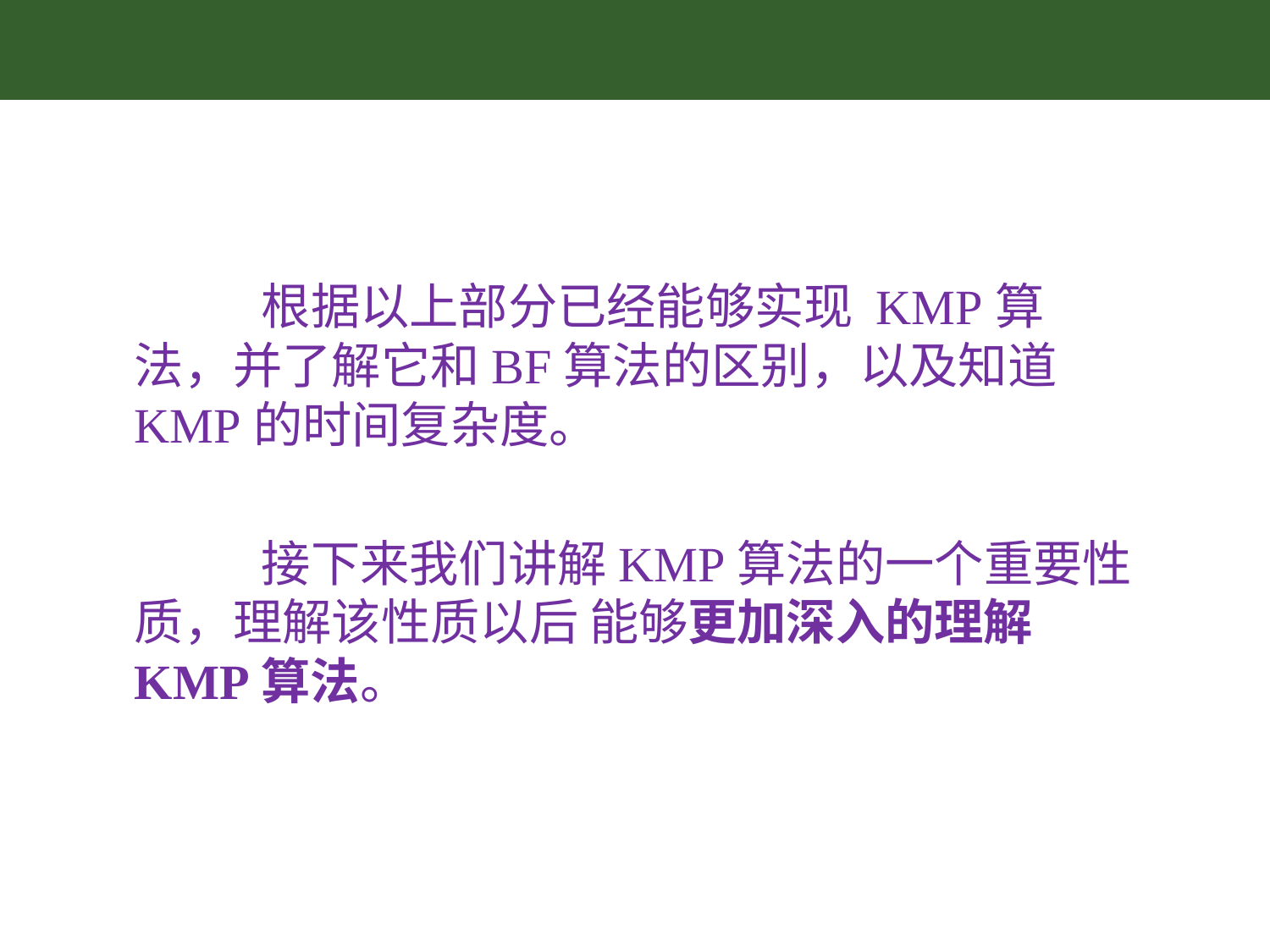

根据以上部分已经能够实现 KMP算法，并了解它和BF算法的区别，以及知道KMP的时间复杂度。
	接下来我们讲解KMP算法的一个重要性质，理解该性质以后 能够更加深入的理解KMP算法。